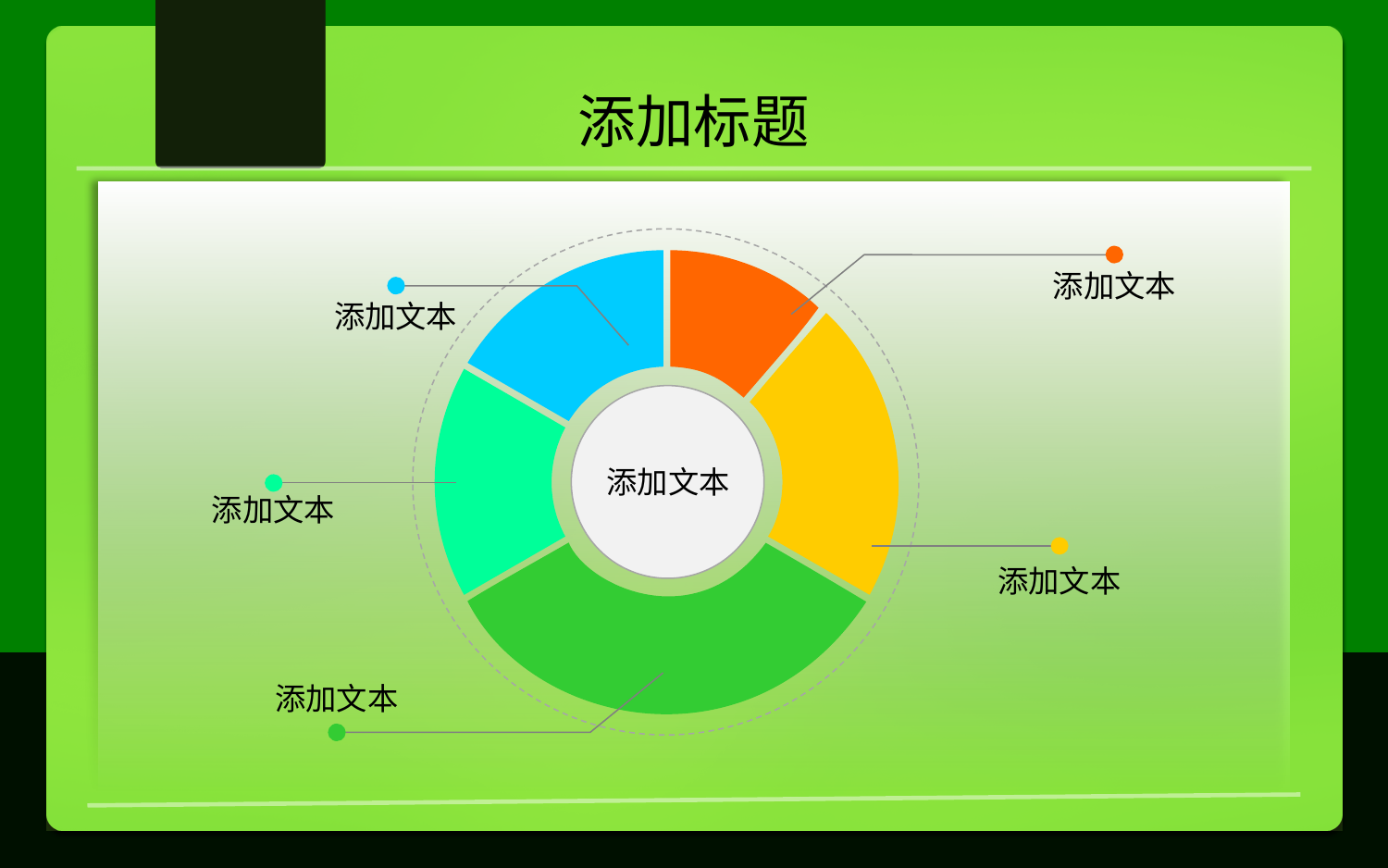

添加标题

添加文本

添加文本

添加文本

添加文本

添加文本
添加文本